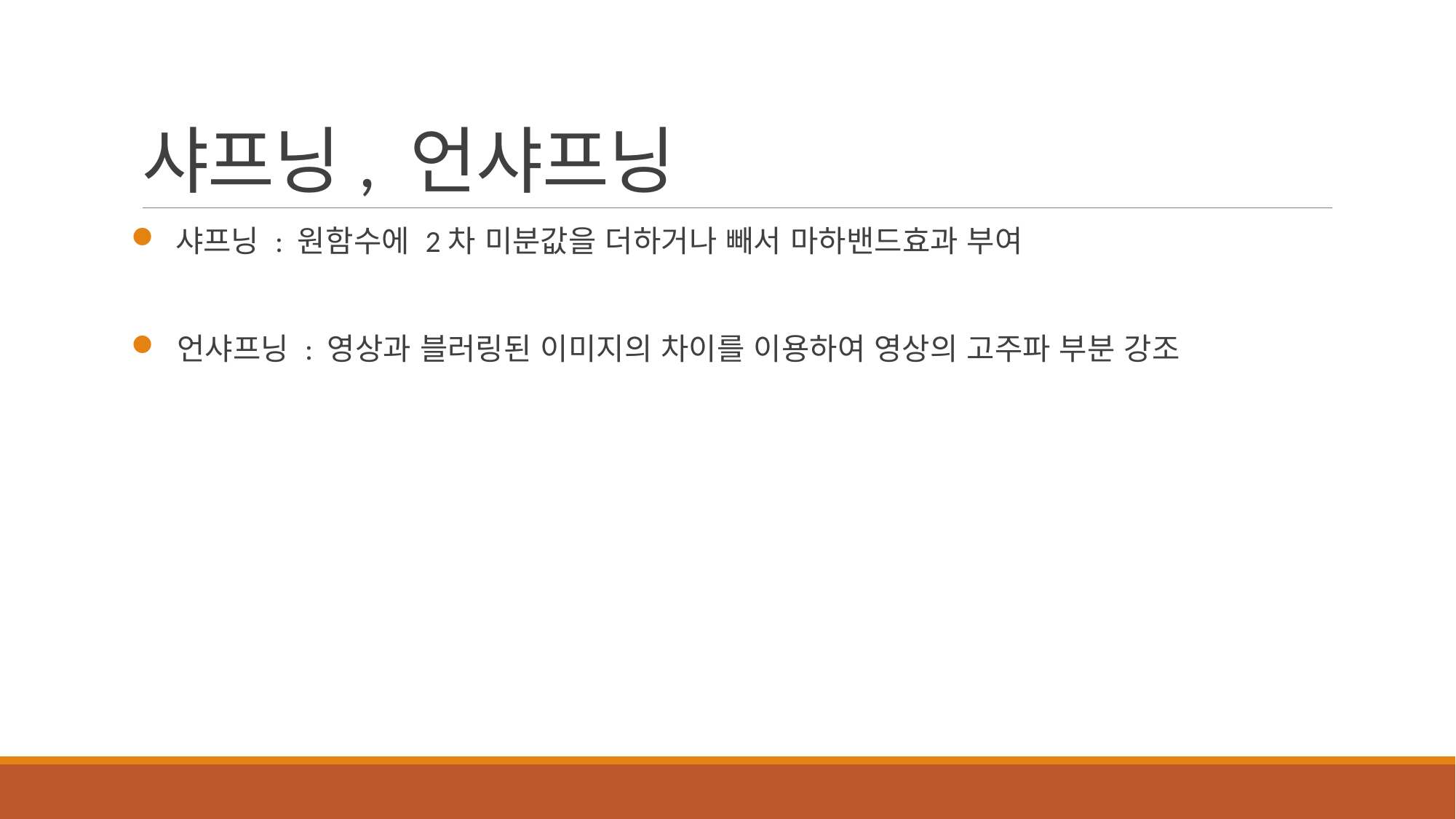

# 샤프닝, 언샤프닝
 샤프닝 : 원함수에 2차 미분값을 더하거나 빼서 마하밴드효과 부여

 언샤프닝 : 영상과 블러링된 이미지의 차이를 이용하여 영상의 고주파 부분 강조